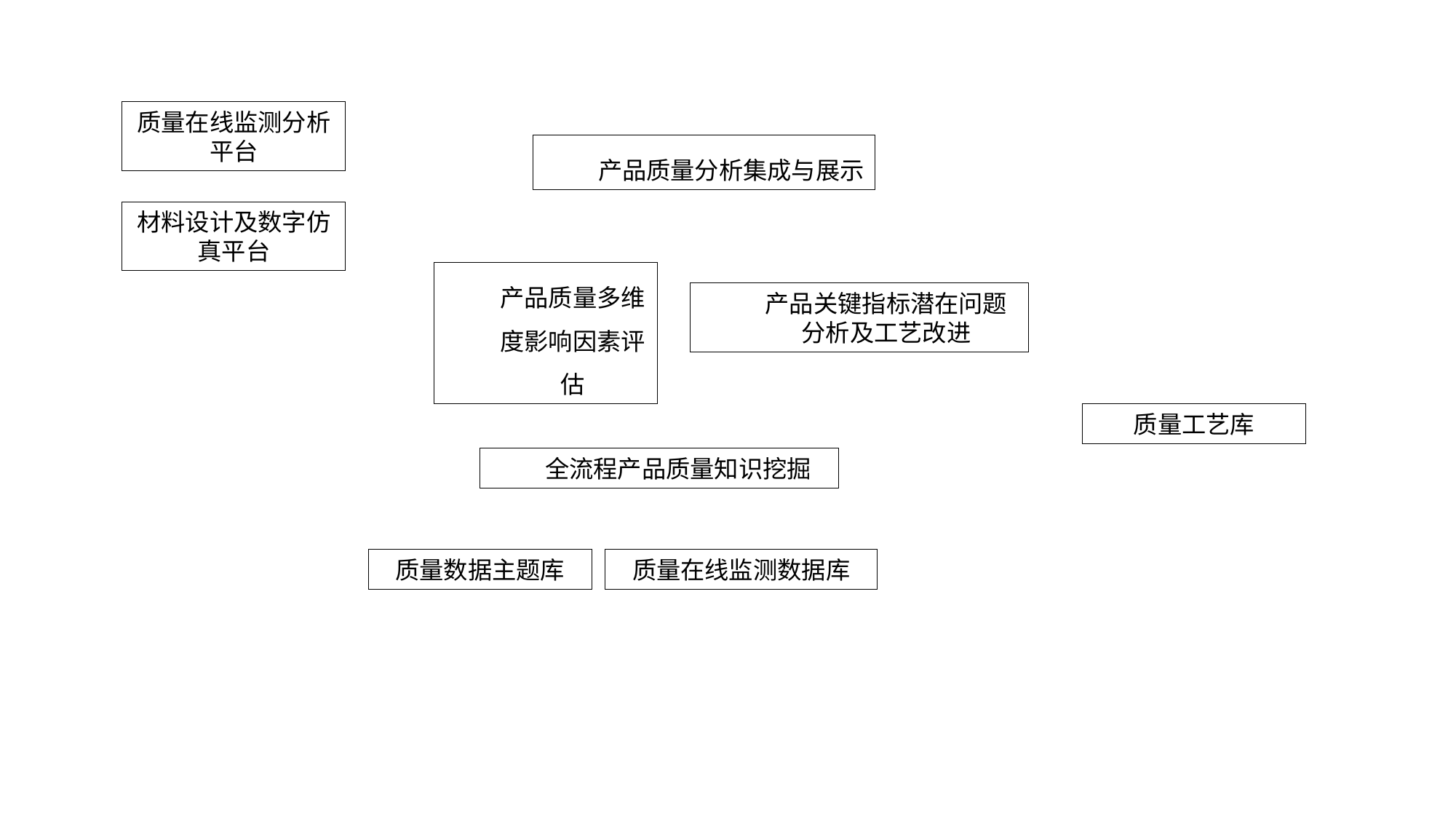

质量在线监测分析平台
产品质量分析集成与展示
材料设计及数字仿真平台
产品质量多维度影响因素评估
产品关键指标潜在问题分析及工艺改进
质量工艺库
全流程产品质量知识挖掘
质量数据主题库
质量在线监测数据库